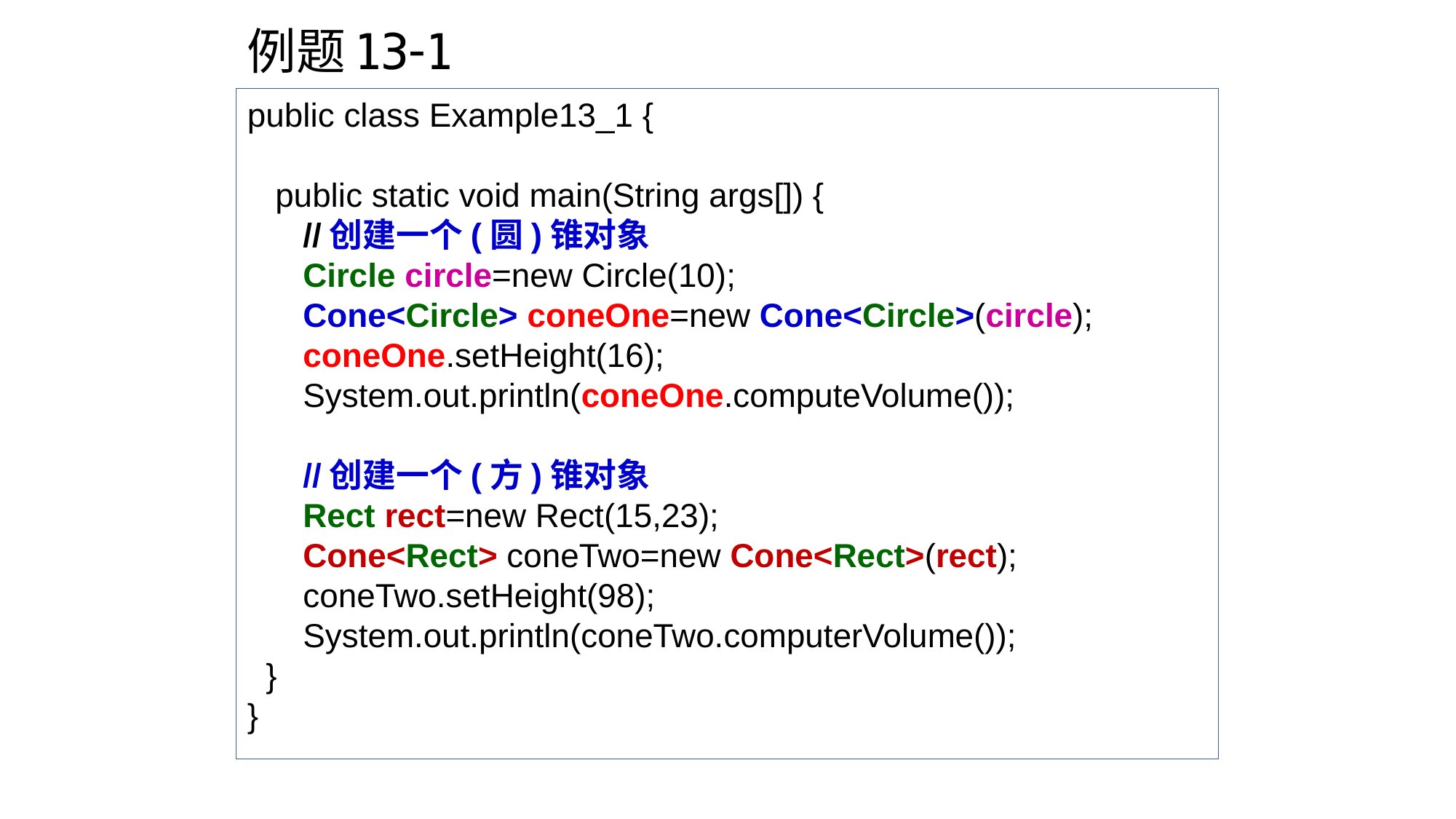

# 例题13-1
public class Example13_1 {

   public static void main(String args[]) {
      //创建一个(圆)锥对象
      Circle circle=new Circle(10);
      Cone<Circle> coneOne=new Cone<Circle>(circle);
      coneOne.setHeight(16);
      System.out.println(coneOne.computeVolume());

      //创建一个(方)锥对象
      Rect rect=new Rect(15,23);
      Cone<Rect> coneTwo=new Cone<Rect>(rect);
      coneTwo.setHeight(98);
      System.out.println(coneTwo.computerVolume());
  }
}
14